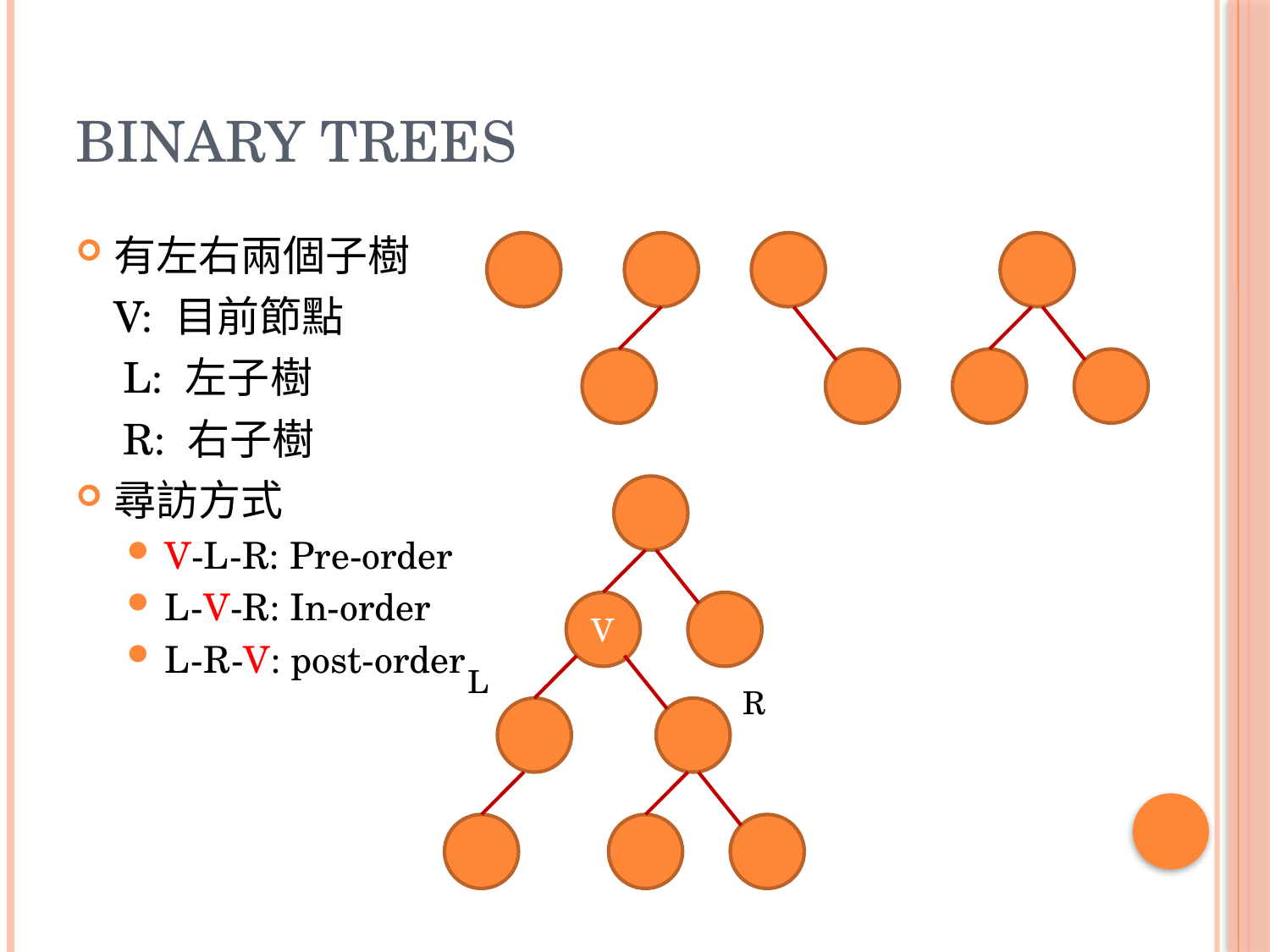

# Binary Trees
有左右兩個子樹
	V: 目前節點
    L: 左子樹
    R: 右子樹
尋訪方式
V-L-R: Pre-order
L-V-R: In-order
L-R-V: post-order

V

L
R